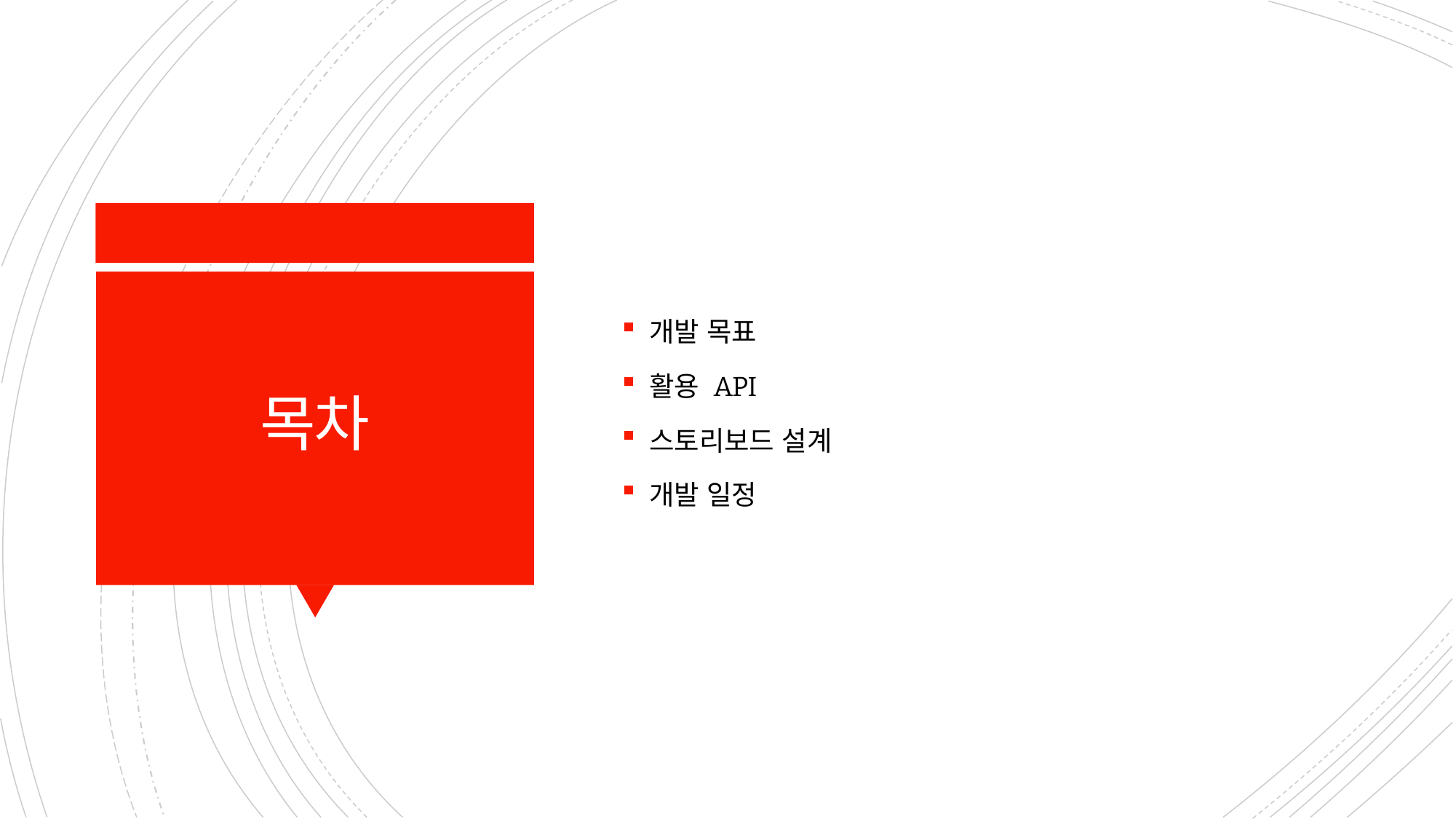

개발 목표
활용 API
스토리보드 설계
개발 일정
# 목차